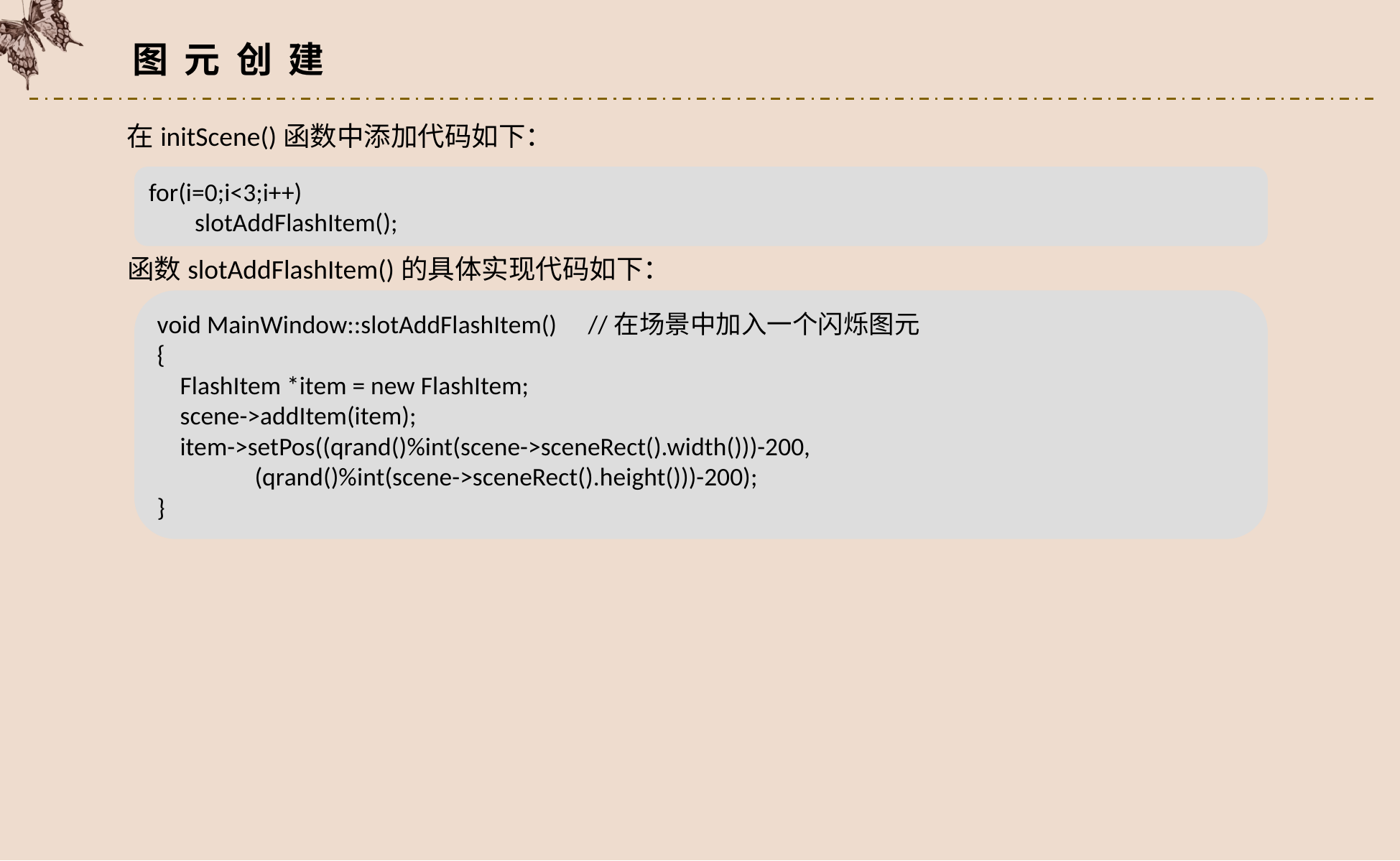

图  元  创  建
在initScene()函数中添加代码如下：
for(i=0;i<3;i++)
        slotAddFlashItem();
函数slotAddFlashItem()的具体实现代码如下：
void MainWindow::slotAddFlashItem()  	//在场景中加入一个闪烁图元
{
    FlashItem *item = new FlashItem;
    scene->addItem(item);
    item->setPos((qrand()%int(scene->sceneRect().width()))-200,
                 (qrand()%int(scene->sceneRect().height()))-200);
}